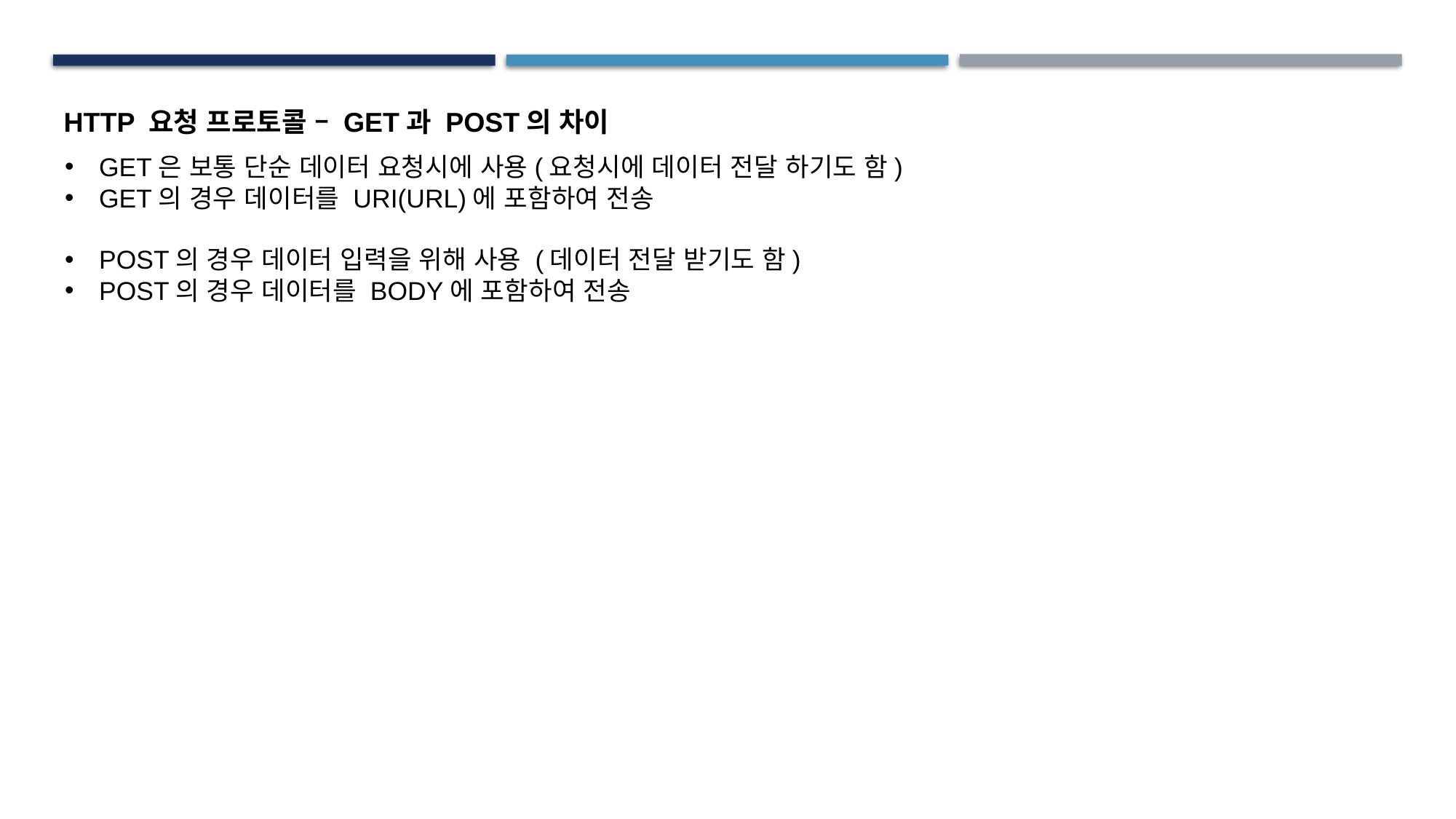

HTTP 요청 프로토콜 – GET과 POST의 차이
GET은 보통 단순 데이터 요청시에 사용(요청시에 데이터 전달 하기도 함)
GET의 경우 데이터를 URI(URL)에 포함하여 전송

POST의 경우 데이터 입력을 위해 사용 (데이터 전달 받기도 함)
POST의 경우 데이터를 BODY에 포함하여 전송